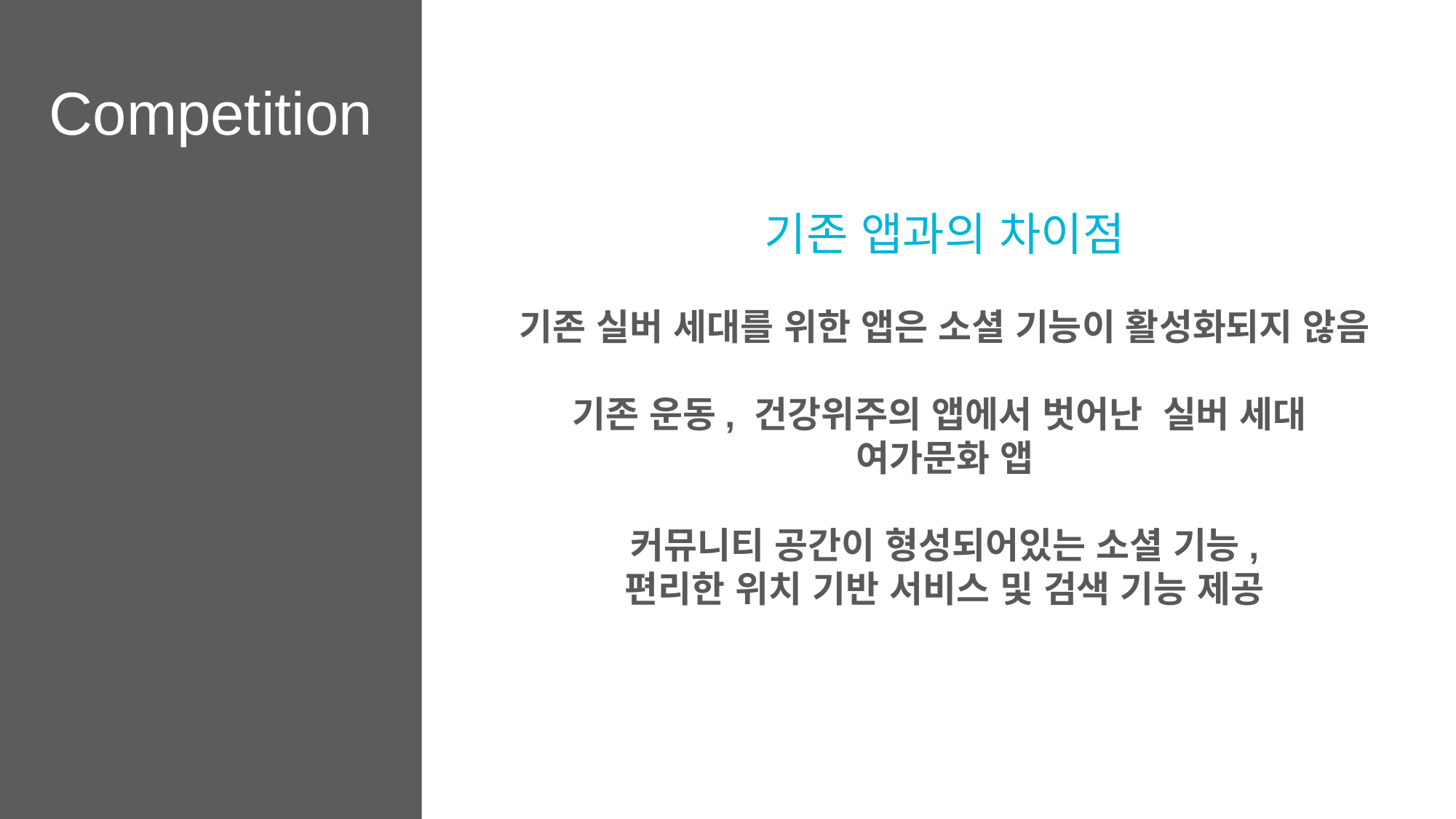

Competition

기존 앱과의 차이점

기존 실버 세대를 위한 앱은 소셜 기능이 활성화되지 않음

기존 운동, 건강위주의 앱에서 벗어난  실버 세대
여가문화 앱

커뮤니티 공간이 형성되어있는 소셜 기능,
편리한 위치 기반 서비스 및 검색 기능 제공